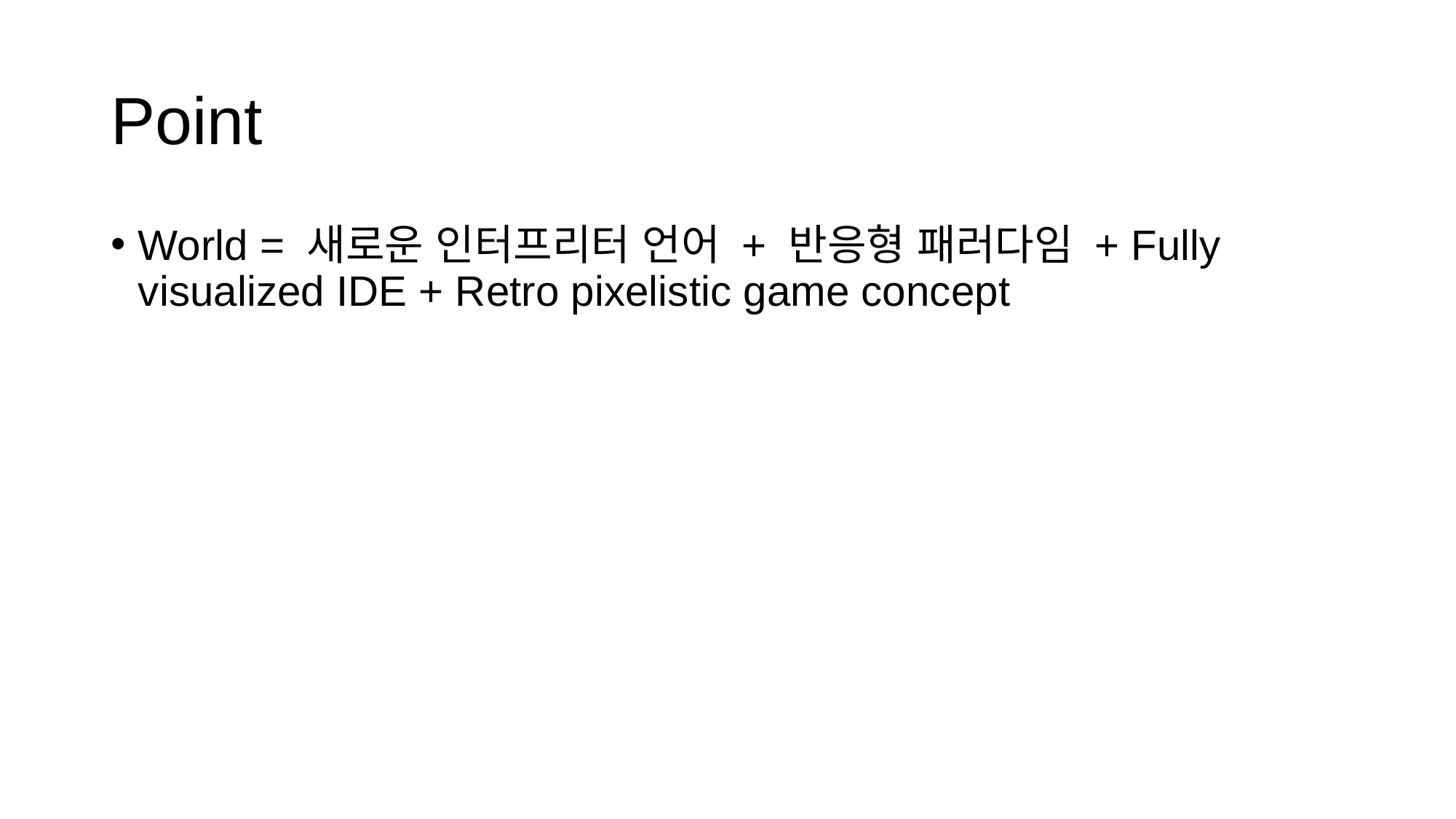

# Point
World = 새로운 인터프리터 언어 + 반응형 패러다임 + Fully visualized IDE + Retro pixelistic game concept